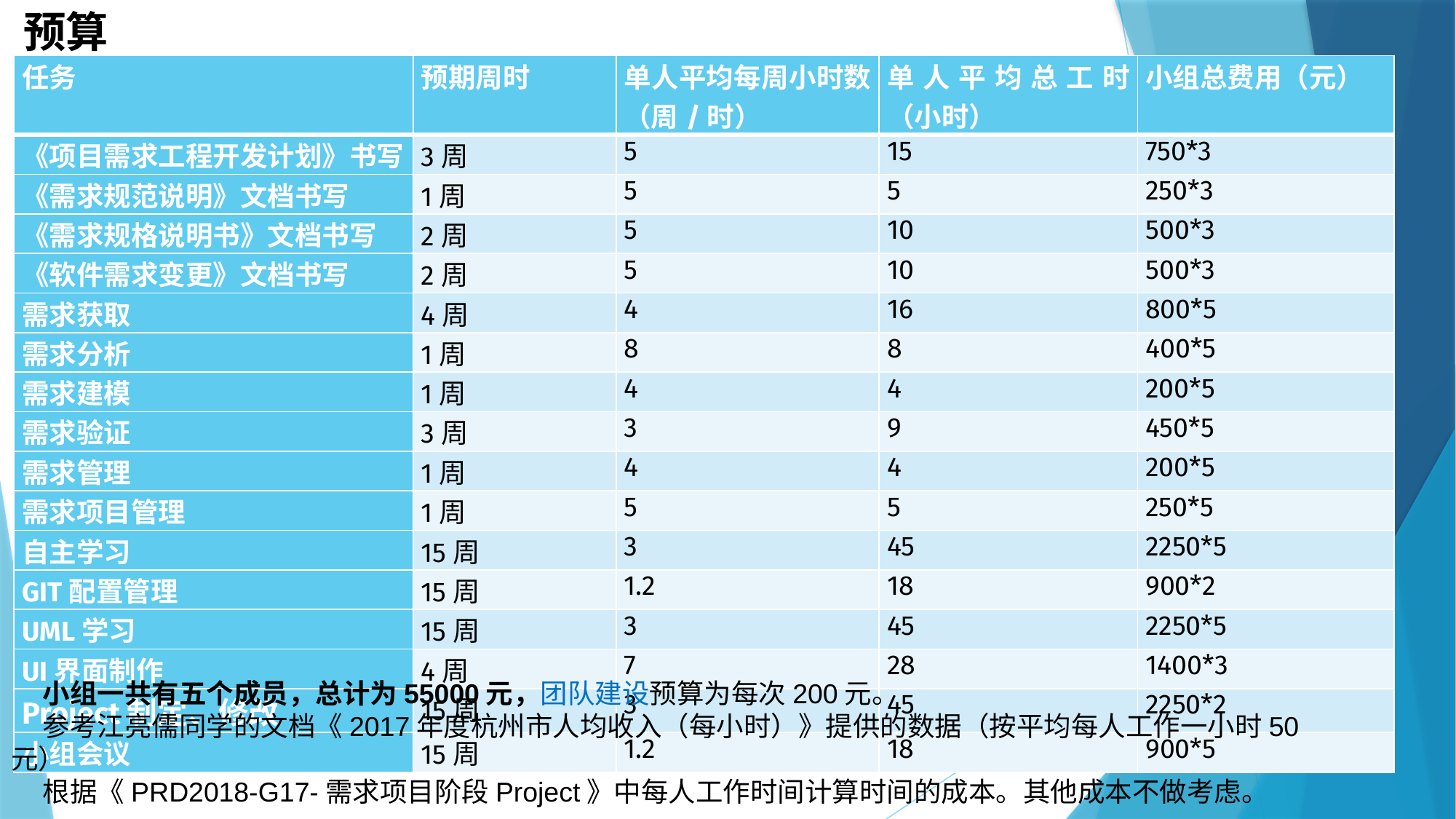

预算
| 任务 | 预期周时 | 单人平均每周小时数（周/时） | 单人平均总工时（小时） | 小组总费用（元） |
| --- | --- | --- | --- | --- |
| 《项目需求工程开发计划》书写 | 3周 | 5 | 15 | 750\*3 |
| 《需求规范说明》文档书写 | 1周 | 5 | 5 | 250\*3 |
| 《需求规格说明书》文档书写 | 2周 | 5 | 10 | 500\*3 |
| 《软件需求变更》文档书写 | 2周 | 5 | 10 | 500\*3 |
| 需求获取 | 4周 | 4 | 16 | 800\*5 |
| 需求分析 | 1周 | 8 | 8 | 400\*5 |
| 需求建模 | 1周 | 4 | 4 | 200\*5 |
| 需求验证 | 3周 | 3 | 9 | 450\*5 |
| 需求管理 | 1周 | 4 | 4 | 200\*5 |
| 需求项目管理 | 1周 | 5 | 5 | 250\*5 |
| 自主学习 | 15周 | 3 | 45 | 2250\*5 |
| GIT配置管理 | 15周 | 1.2 | 18 | 900\*2 |
| UML学习 | 15周 | 3 | 45 | 2250\*5 |
| UI界面制作 | 4周 | 7 | 28 | 1400\*3 |
| Project制定、修改 | 15周 | 3 | 45 | 2250\*2 |
| 小组会议 | 15周 | 1.2 | 18 | 900\*5 |

小组一共有五个成员，总计为55000元，团队建设预算为每次200元。
参考江亮儒同学的文档《2017年度杭州市人均收入（每小时）》提供的数据（按平均每人工作一小时50元）
根据《PRD2018-G17-需求项目阶段Project》中每人工作时间计算时间的成本。其他成本不做考虑。